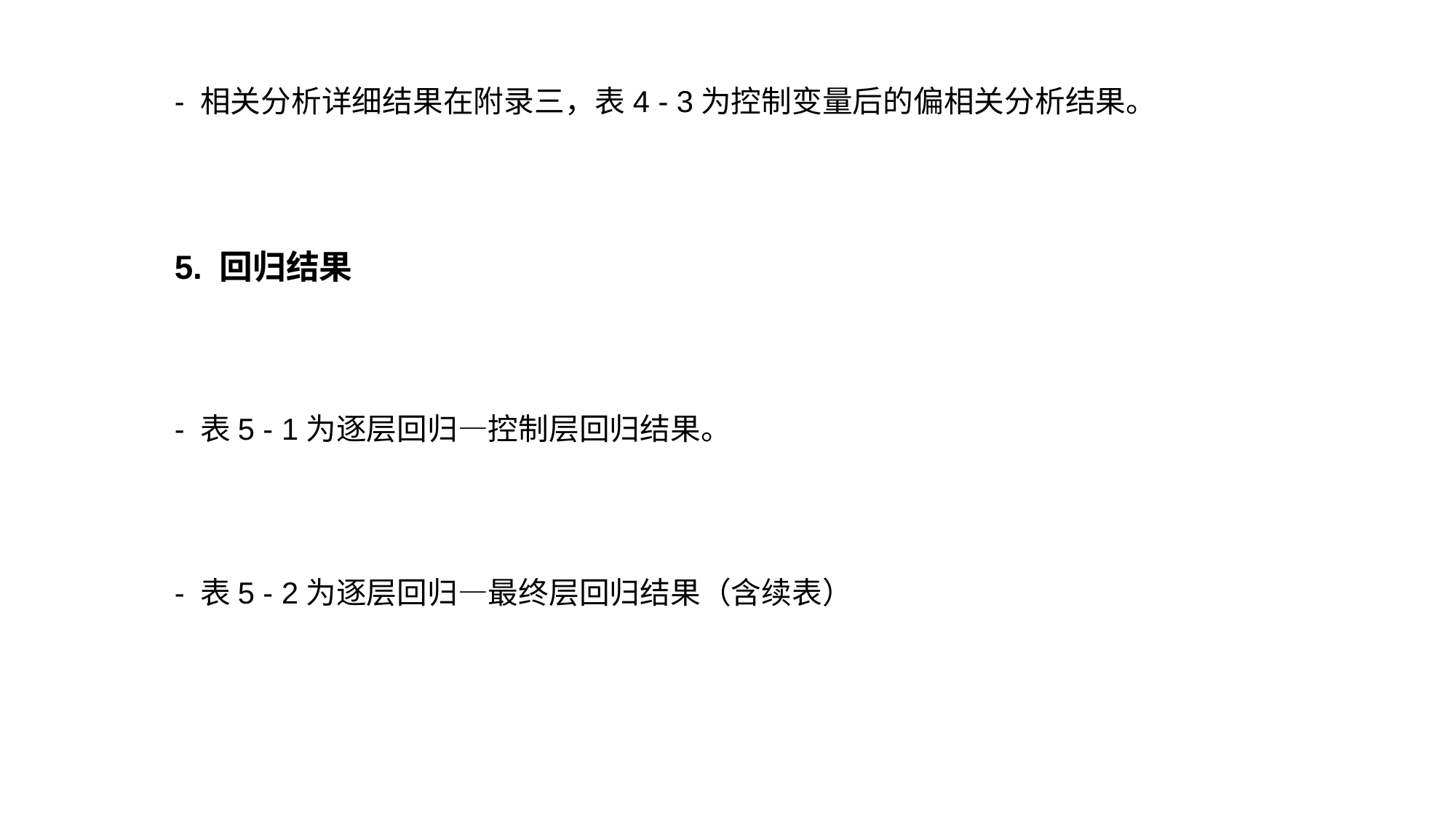

- 相关分析详细结果在附录三，表4 - 3为控制变量后的偏相关分析结果。

5. 回归结果
- 表5 - 1为逐层回归—控制层回归结果。
- 表5 - 2为逐层回归—最终层回归结果（含续表）